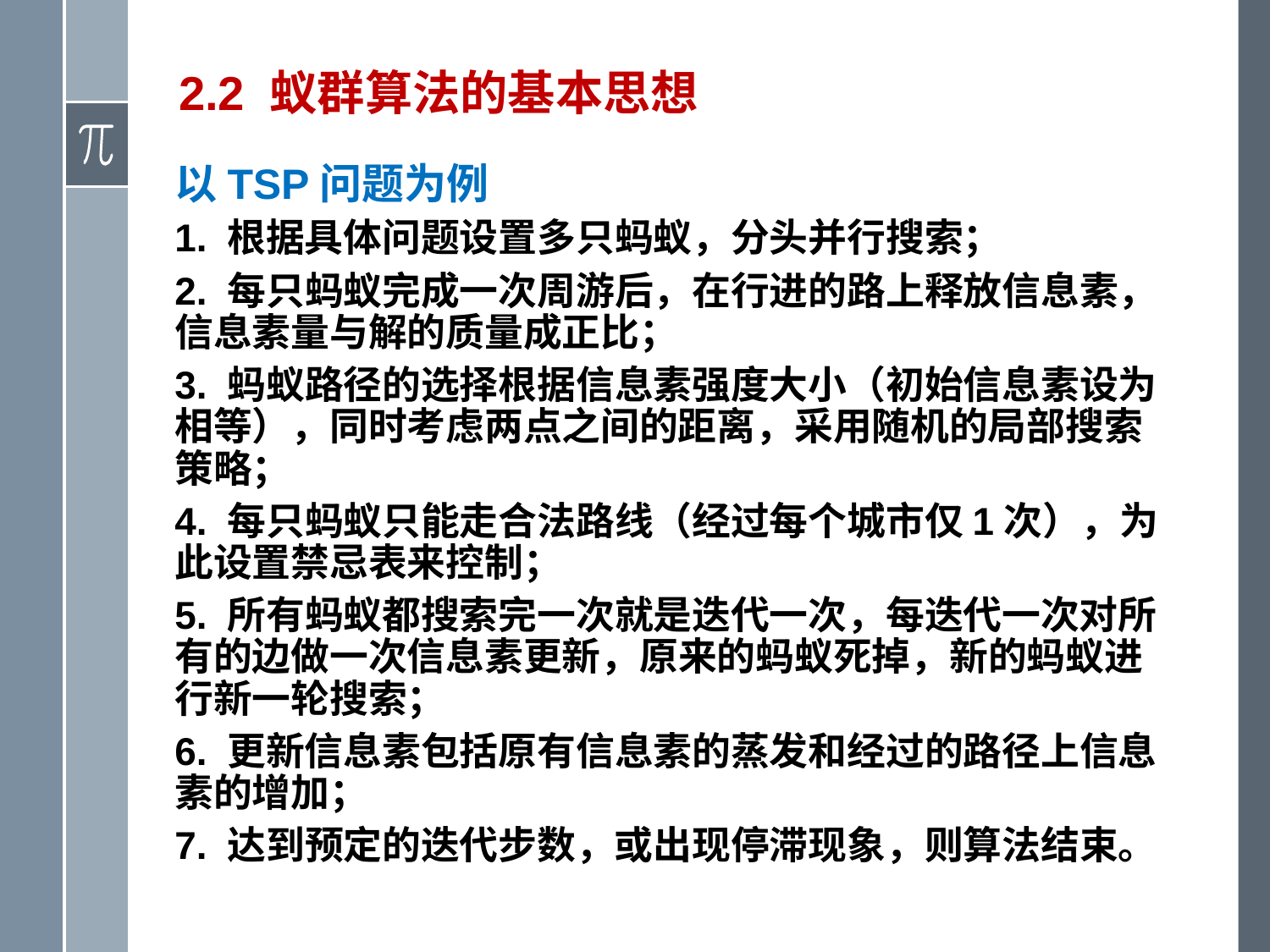

# 2.2 蚁群算法的基本思想
以TSP问题为例
1. 根据具体问题设置多只蚂蚁，分头并行搜索；
2. 每只蚂蚁完成一次周游后，在行进的路上释放信息素，信息素量与解的质量成正比；
3. 蚂蚁路径的选择根据信息素强度大小（初始信息素设为相等），同时考虑两点之间的距离，采用随机的局部搜索策略；
4. 每只蚂蚁只能走合法路线（经过每个城市仅1次），为此设置禁忌表来控制；
5. 所有蚂蚁都搜索完一次就是迭代一次，每迭代一次对所有的边做一次信息素更新，原来的蚂蚁死掉，新的蚂蚁进行新一轮搜索；
6. 更新信息素包括原有信息素的蒸发和经过的路径上信息素的增加；
7. 达到预定的迭代步数，或出现停滞现象，则算法结束。